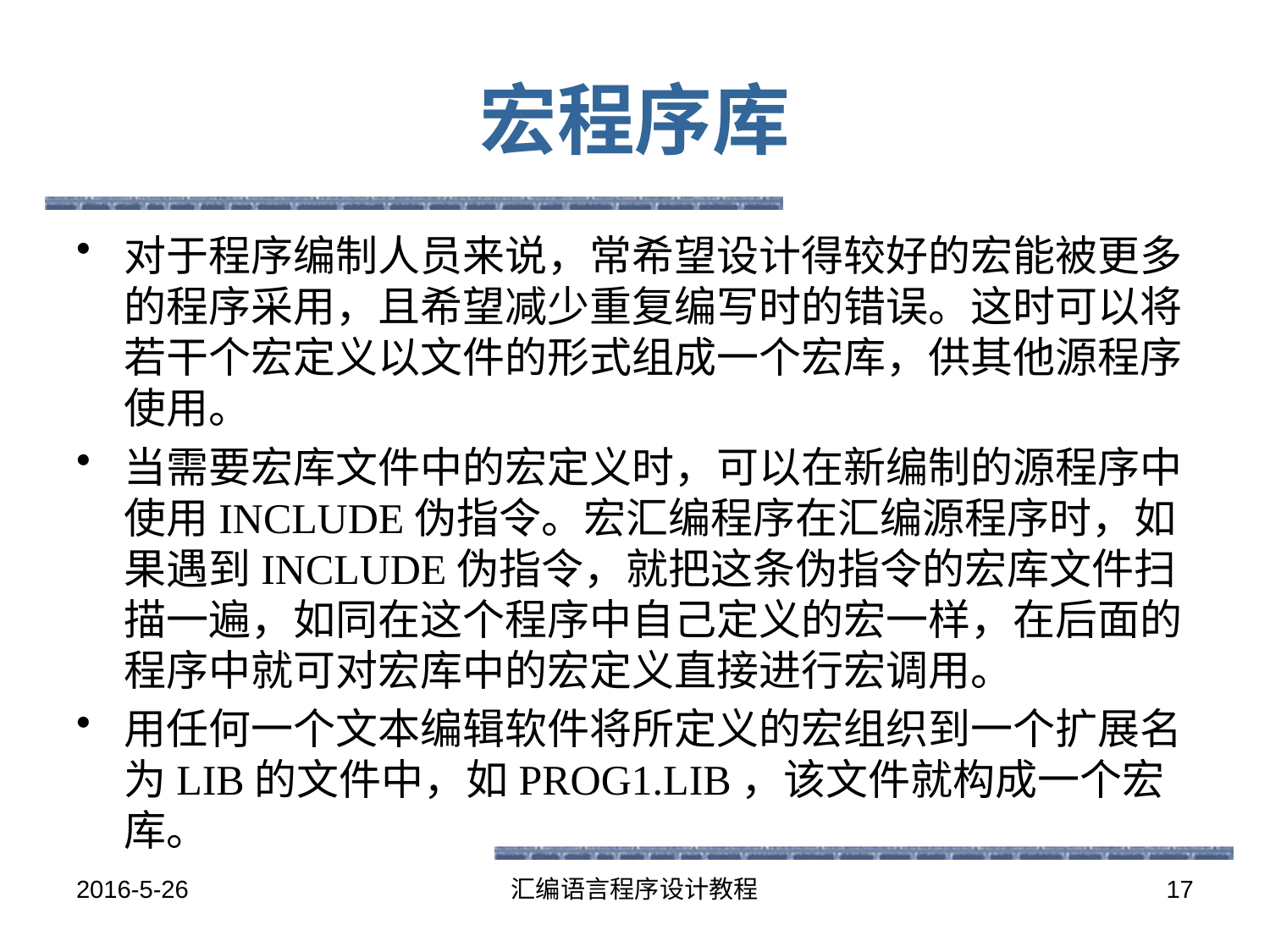

# 宏程序库
对于程序编制人员来说，常希望设计得较好的宏能被更多的程序采用，且希望减少重复编写时的错误。这时可以将若干个宏定义以文件的形式组成一个宏库，供其他源程序使用。
当需要宏库文件中的宏定义时，可以在新编制的源程序中使用INCLUDE伪指令。宏汇编程序在汇编源程序时，如果遇到INCLUDE伪指令，就把这条伪指令的宏库文件扫描一遍，如同在这个程序中自己定义的宏一样，在后面的程序中就可对宏库中的宏定义直接进行宏调用。
用任何一个文本编辑软件将所定义的宏组织到一个扩展名为LIB的文件中，如PROG1.LIB，该文件就构成一个宏库。
2016-5-26
汇编语言程序设计教程
17